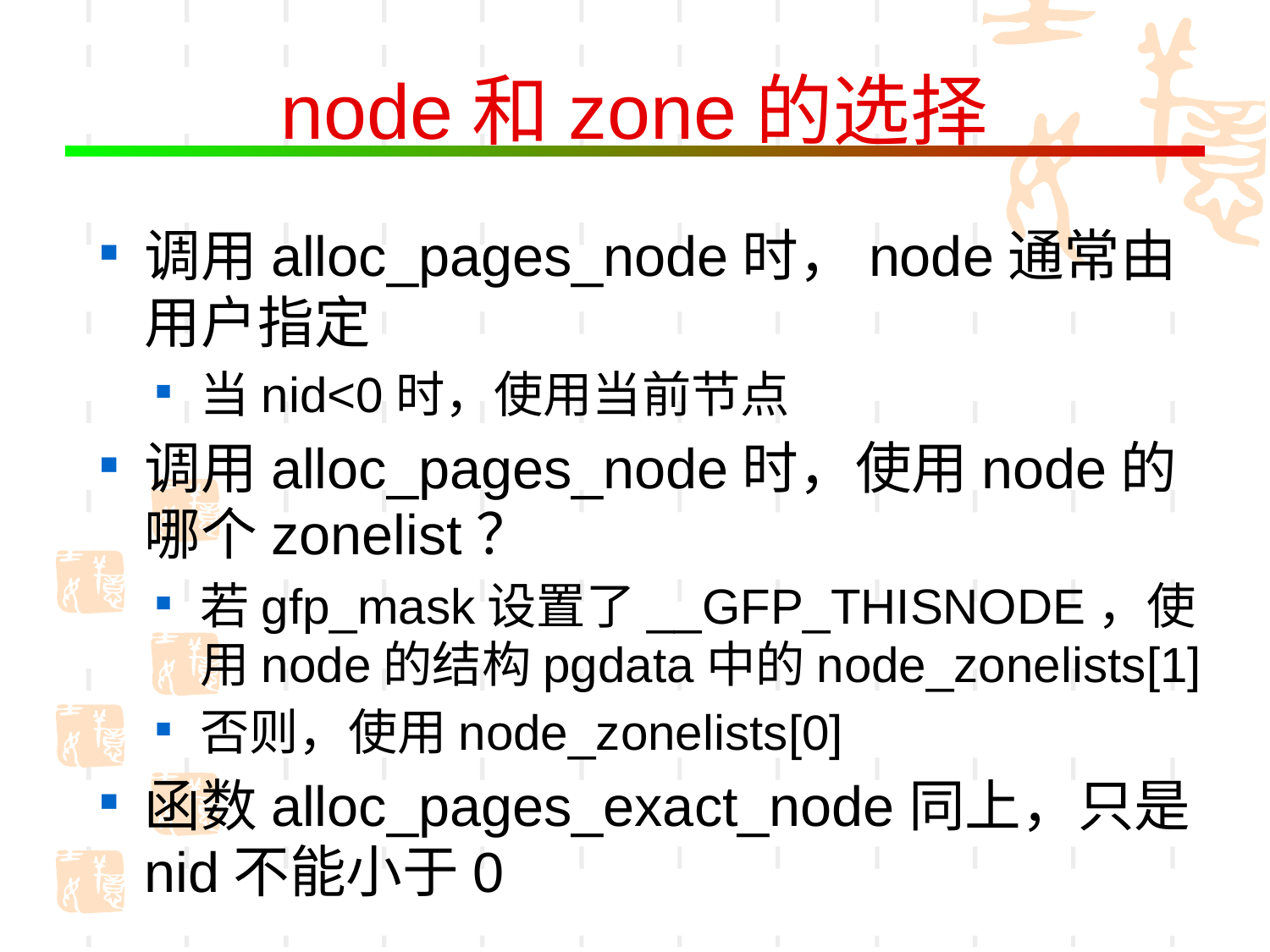

# node和zone的选择
调用alloc_pages_node时，node通常由用户指定
当nid<0时，使用当前节点
调用alloc_pages_node时，使用node的哪个zonelist？
若gfp_mask设置了__GFP_THISNODE，使用node的结构pgdata中的node_zonelists[1]
否则，使用node_zonelists[0]
函数alloc_pages_exact_node同上，只是nid不能小于0